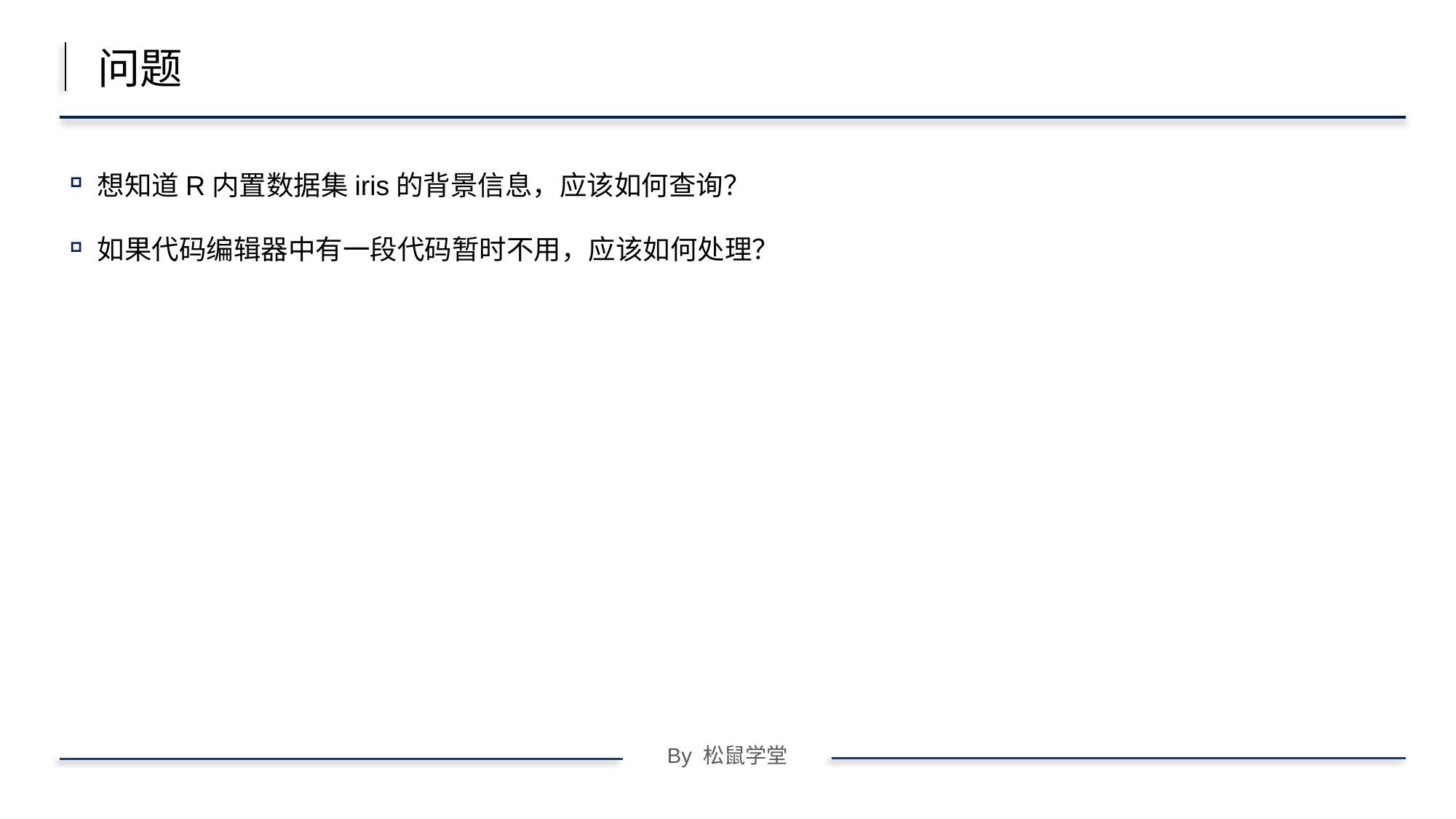

问题
想知道R内置数据集iris的背景信息，应该如何查询？
如果代码编辑器中有一段代码暂时不用，应该如何处理？